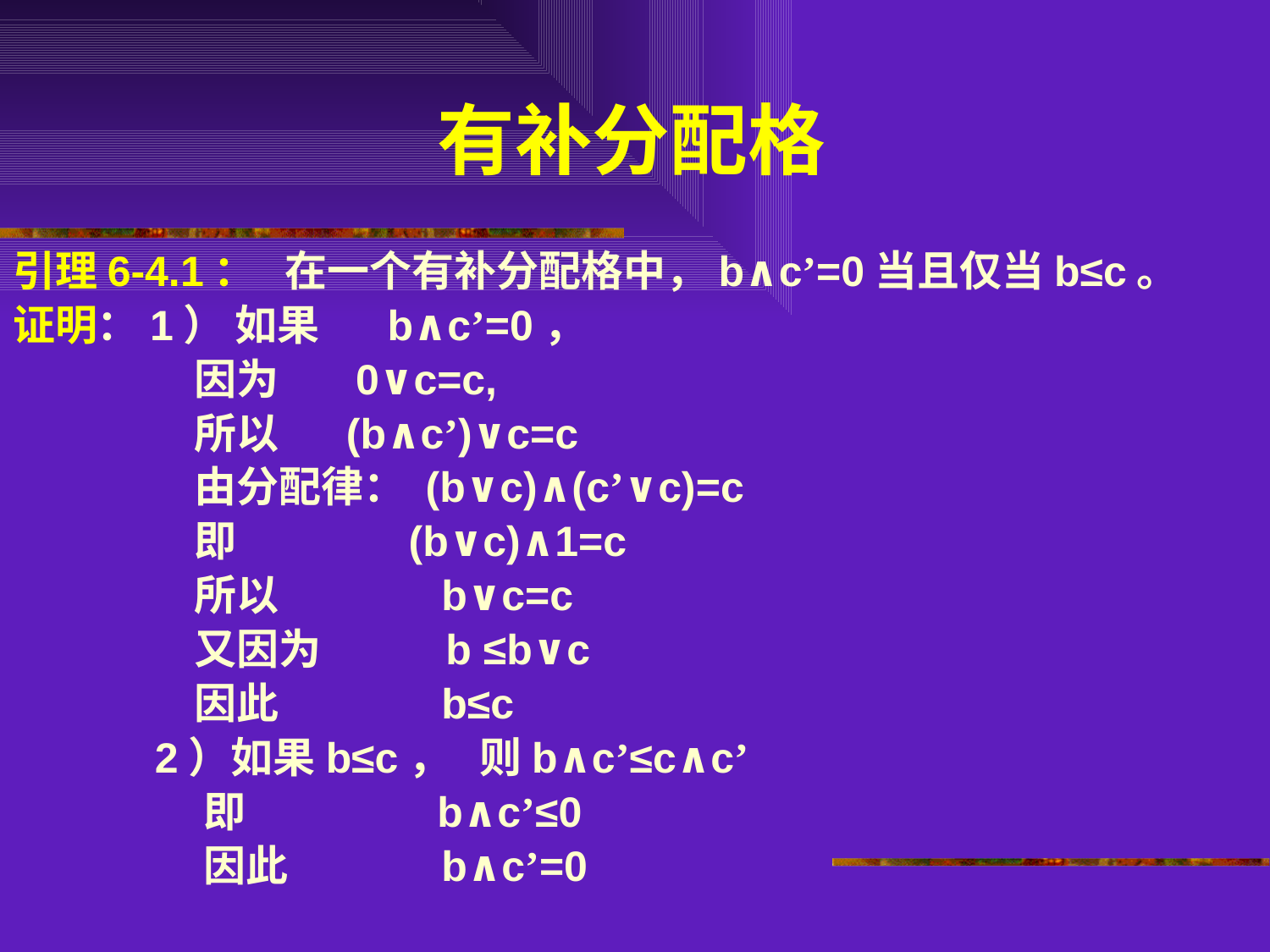

# 有补分配格
引理6-4.1：   在一个有补分配格中，b∧c’=0当且仅当b≤c。
证明：1） 如果      b∧c’=0，
                  因为       0∨c=c,
                  所以      (b∧c’)∨c=c
                  由分配律： (b∨c)∧(c’∨c)=c
                  即                 (b∨c)∧1=c
                  所以                b∨c=c
                  又因为            b ≤b∨c
                  因此                b≤c
            2）如果b≤c，   则b∧c’≤c∧c’
                   即                   b∧c’≤0
                   因此               b∧c’=0